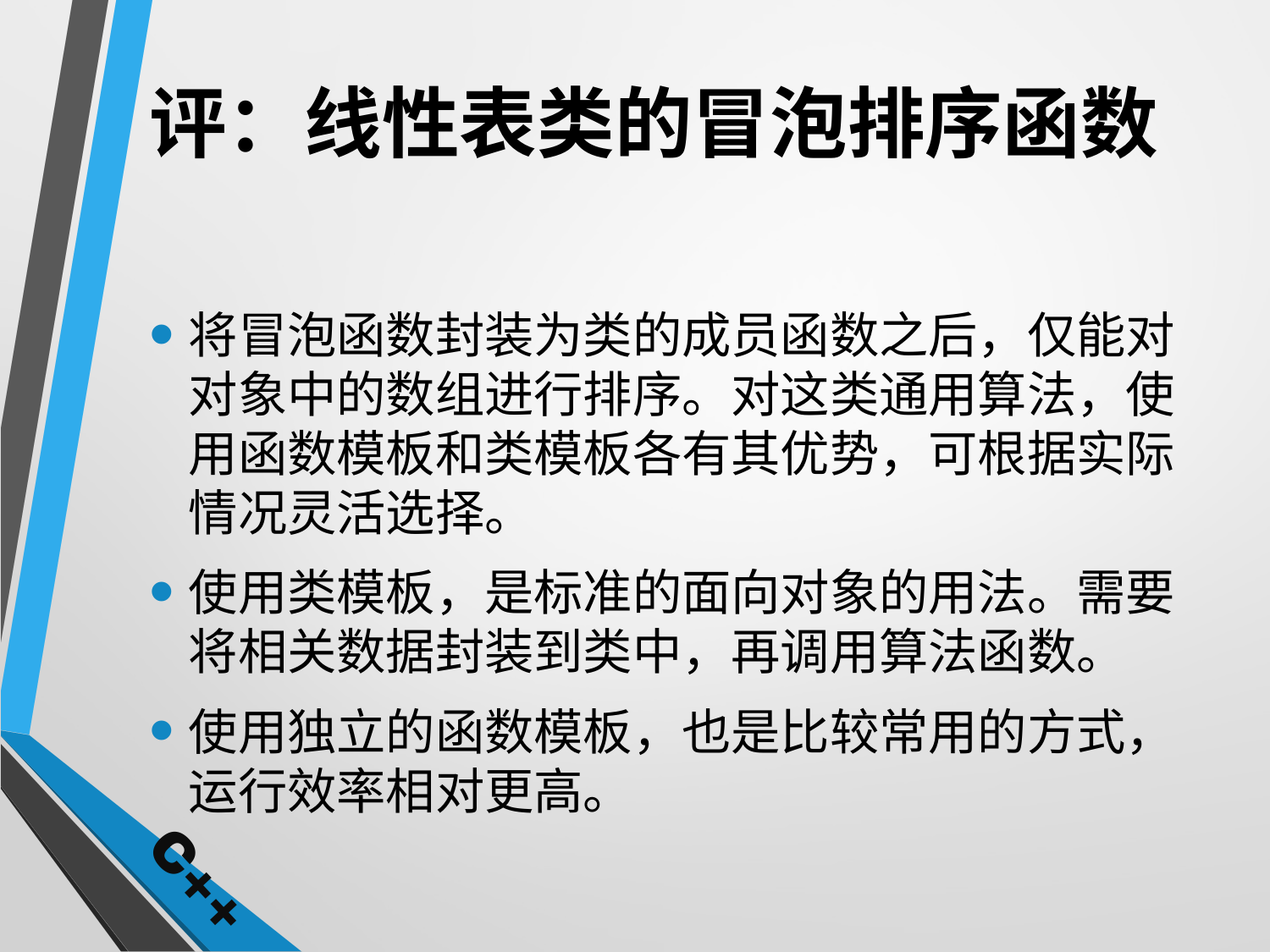

# 评：线性表类的冒泡排序函数
将冒泡函数封装为类的成员函数之后，仅能对对象中的数组进行排序。对这类通用算法，使用函数模板和类模板各有其优势，可根据实际情况灵活选择。
使用类模板，是标准的面向对象的用法。需要将相关数据封装到类中，再调用算法函数。
使用独立的函数模板，也是比较常用的方式，运行效率相对更高。